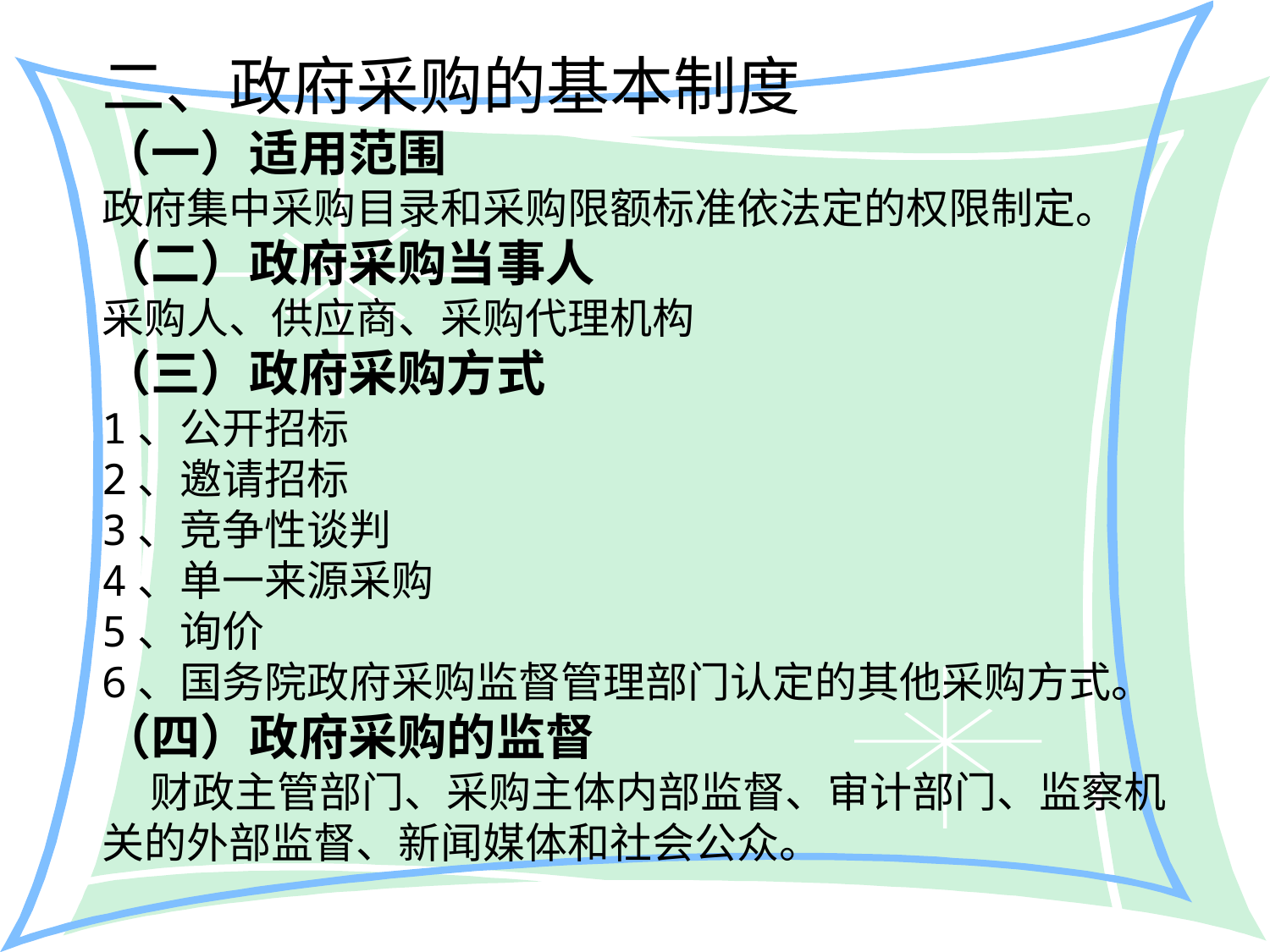

二、政府采购的基本制度
（一）适用范围
政府集中采购目录和采购限额标准依法定的权限制定。
（二）政府采购当事人
采购人、供应商、采购代理机构
（三）政府采购方式
1、公开招标
2、邀请招标
3、竞争性谈判
4、单一来源采购
5、询价
6、国务院政府采购监督管理部门认定的其他采购方式。
（四）政府采购的监督
    财政主管部门、采购主体内部监督、审计部门、监察机关的外部监督、新闻媒体和社会公众。